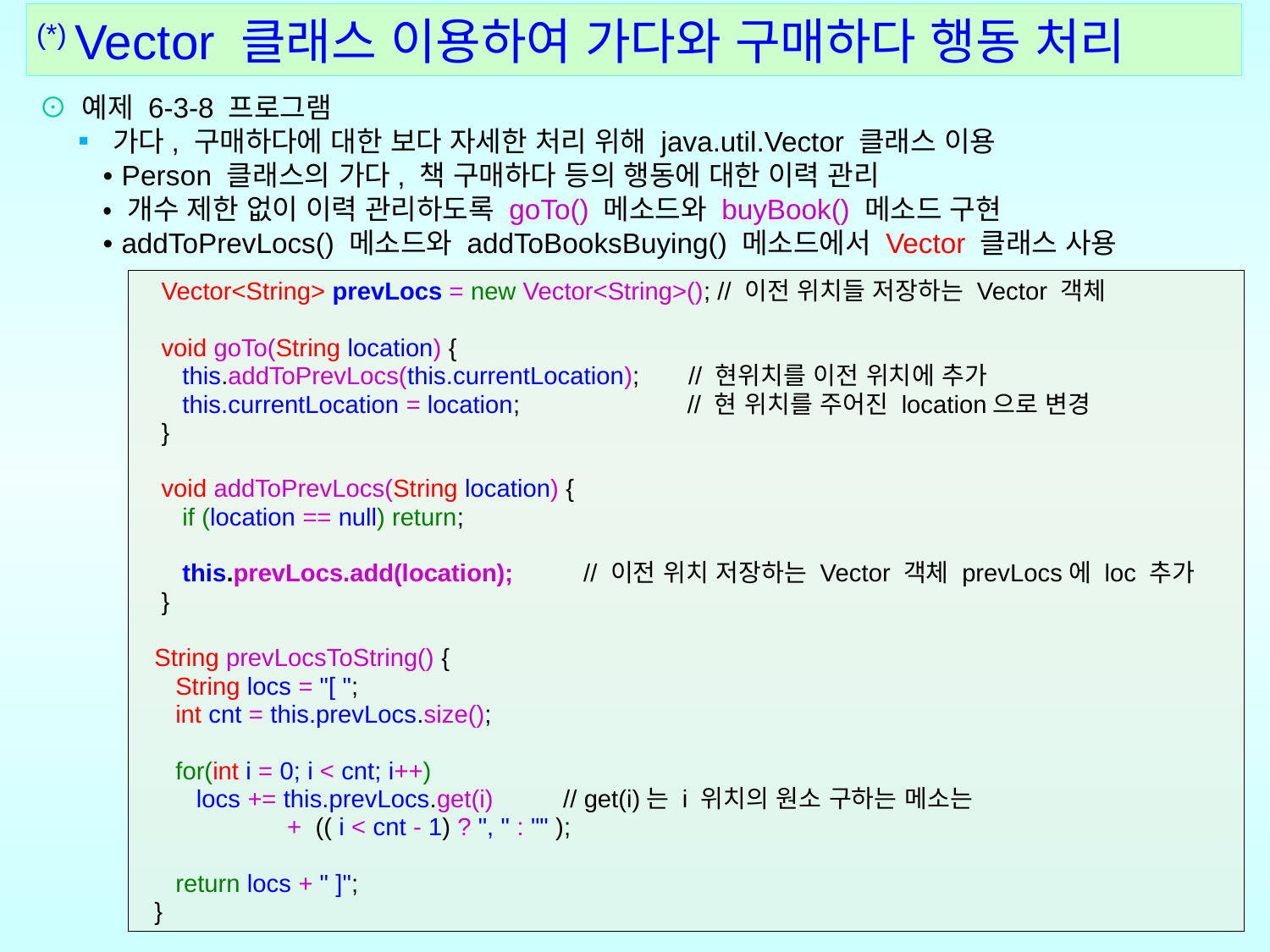

(*) Vector 클래스 이용하여 가다와 구매하다 행동 처리
⊙ 예제 6-3-8 프로그램
    ▪ 가다, 구매하다에 대한 보다 자세한 처리 위해 java.util.Vector 클래스 이용
        • Person 클래스의 가다, 책 구매하다 등의 행동에 대한 이력 관리
        • 개수 제한 없이 이력 관리하도록 goTo() 메소드와 buyBook() 메소드 구현
        • addToPrevLocs() 메소드와 addToBooksBuying() 메소드에서 Vector 클래스 사용
   Vector<String> prevLocs = new Vector<String>(); // 이전 위치들 저장하는 Vector 객체

   void goTo(String location) {
      this.addToPrevLocs(this.currentLocation);       // 현위치를 이전 위치에 추가
      this.currentLocation = location;                        // 현 위치를 주어진 location으로 변경
   }

   void addToPrevLocs(String location) {
      if (location == null) return;

      this.prevLocs.add(location);          // 이전 위치 저장하는 Vector 객체 prevLocs에 loc 추가
   }

  String prevLocsToString() {
     String locs = "[ ";
     int cnt = this.prevLocs.size();

     for(int i = 0; i < cnt; i++)
        locs += this.prevLocs.get(i)          // get(i)는 i 위치의 원소 구하는 메소는
                     +  (( i < cnt - 1) ? ", " : "" );

     return locs + " ]";
  }